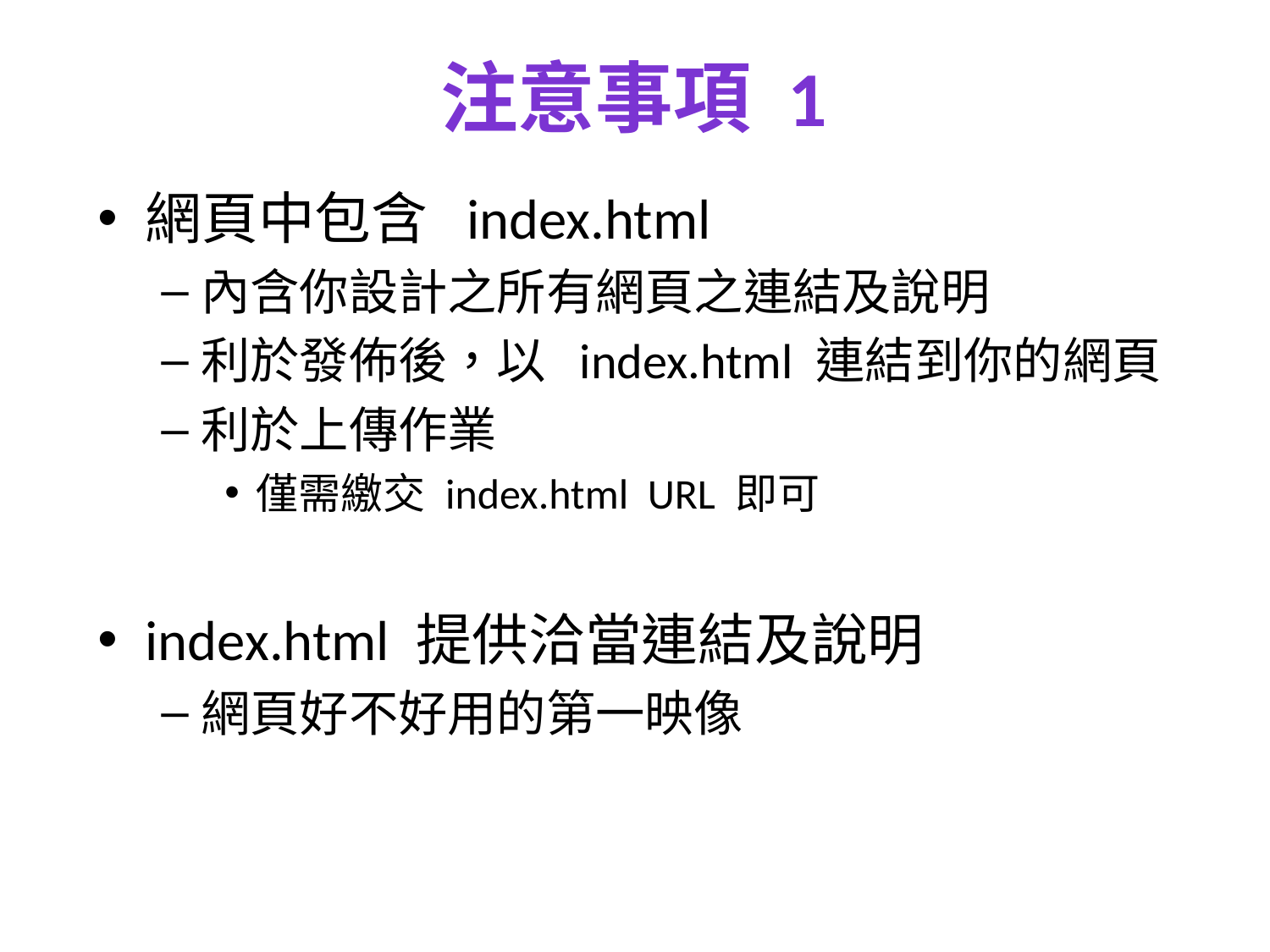

# 發布網頁及網址
注意事項 1
網頁中包含  index.html
內含你設計之所有網頁之連結及說明
利於發佈後，以  index.html 連結到你的網頁
利於上傳作業
僅需繳交 index.html  URL 即可

index.html 提供洽當連結及說明
網頁好不好用的第一映像